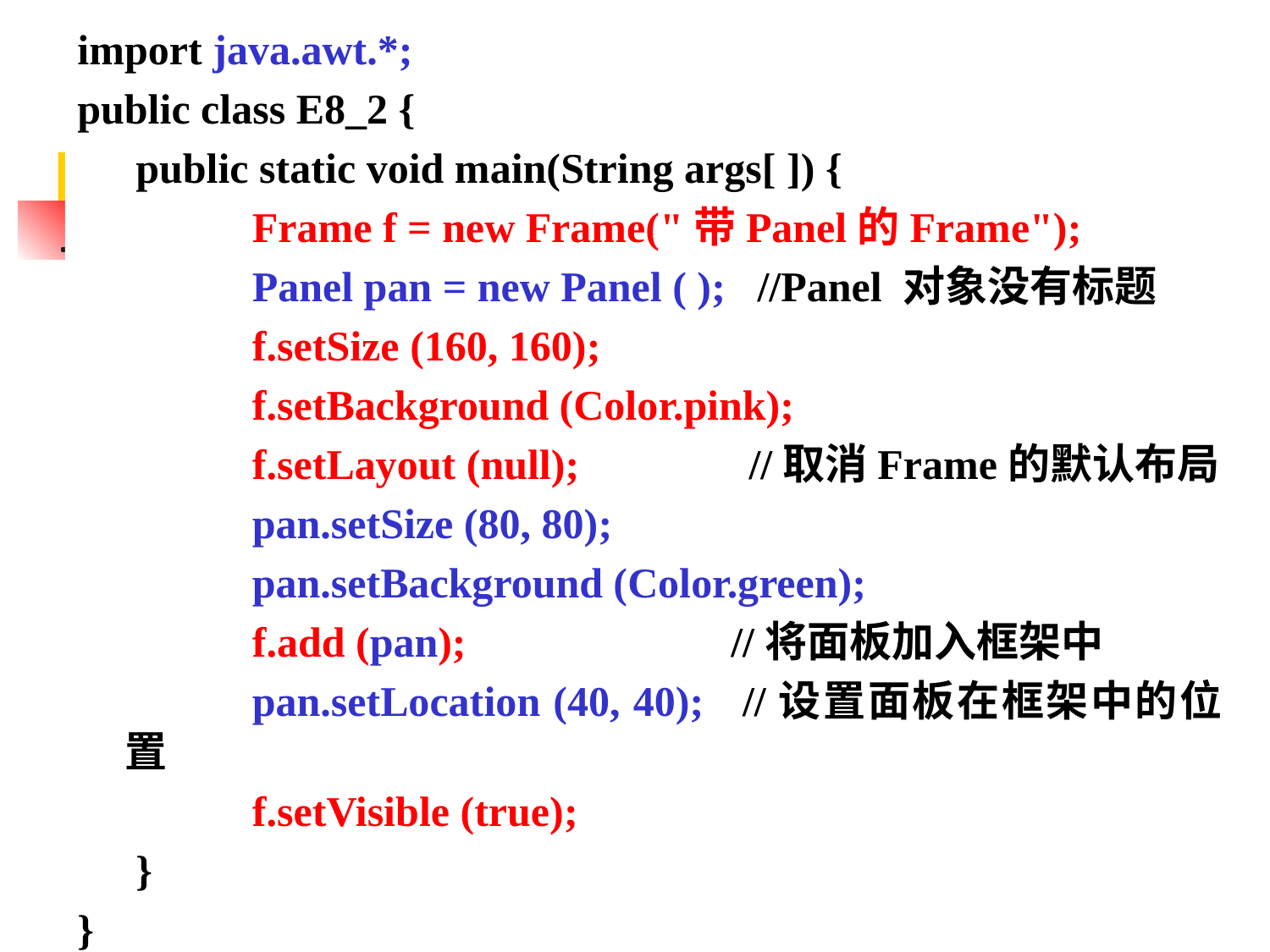

import java.awt.*;
public class E8_2 {
	 public static void main(String args[ ]) {
		Frame f = new Frame("带Panel的Frame");
		Panel pan = new Panel ( );   //Panel 对象没有标题
		f.setSize (160, 160);
		f.setBackground (Color.pink);
		f.setLayout (null);                //取消Frame的默认布局
		pan.setSize (80, 80);
		pan.setBackground (Color.green);
		f.add (pan);                         //将面板加入框架中
		pan.setLocation (40, 40);   //设置面板在框架中的位置
		f.setVisible (true);
	 }
}
13